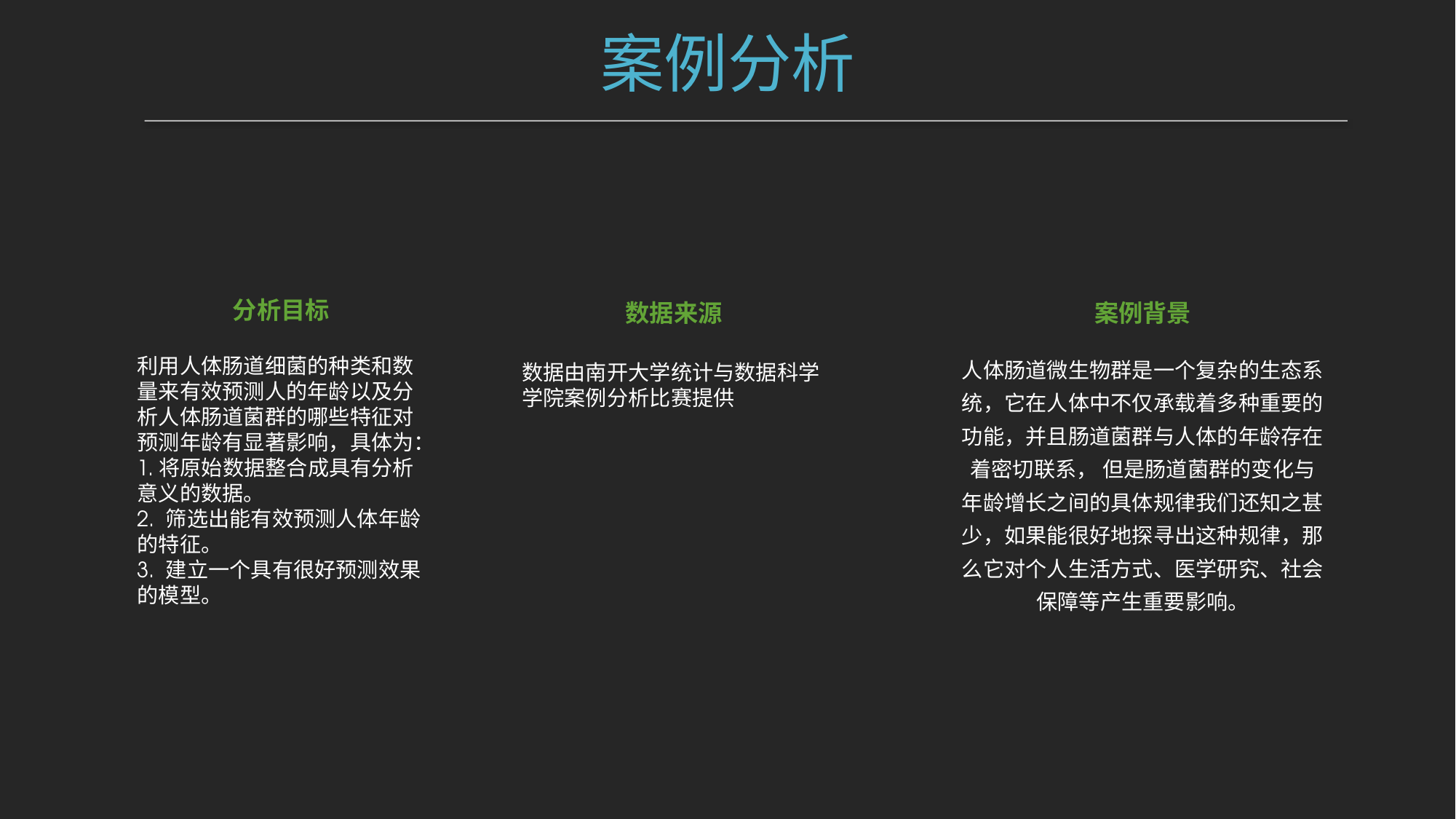

案例分析
分析目标
利用人体肠道细菌的种类和数量来有效预测人的年龄以及分析人体肠道菌群的哪些特征对预测年龄有显著影响，具体为：
1.将原始数据整合成具有分析意义的数据。
2. 筛选出能有效预测人体年龄的特征。
3. 建立一个具有很好预测效果的模型。
案例背景
人体肠道微生物群是一个复杂的生态系统，它在人体中不仅承载着多种重要的功能，并且肠道菌群与人体的年龄存在着密切联系， 但是肠道菌群的变化与年龄增长之间的具体规律我们还知之甚少，如果能很好地探寻出这种规律，那么它对个人生活方式、医学研究、社会保障等产生重要影响。
数据来源
数据由南开大学统计与数据科学学院案例分析比赛提供